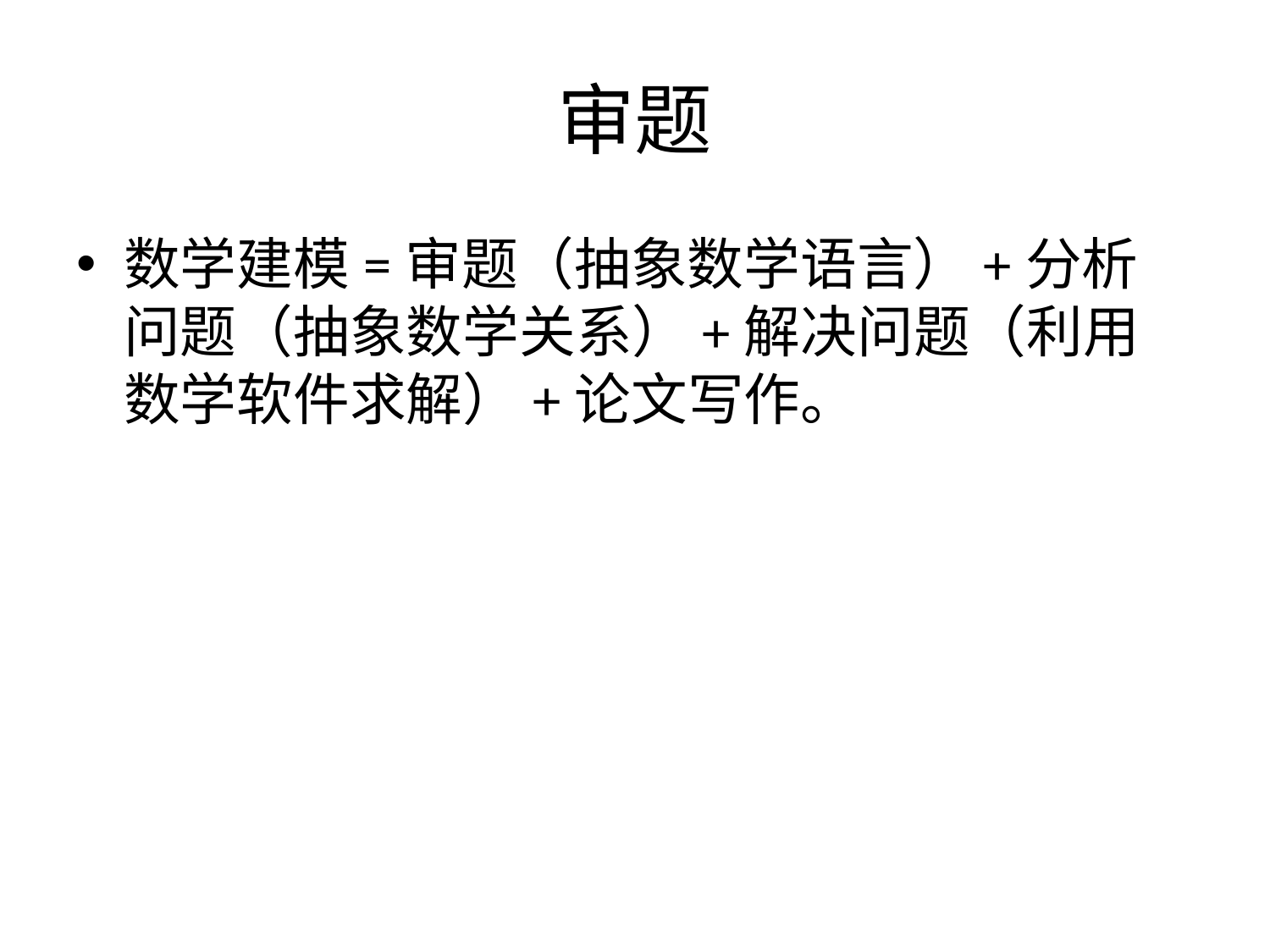

# 审题
数学建模=审题（抽象数学语言）+分析问题（抽象数学关系）+解决问题（利用数学软件求解）+论文写作。